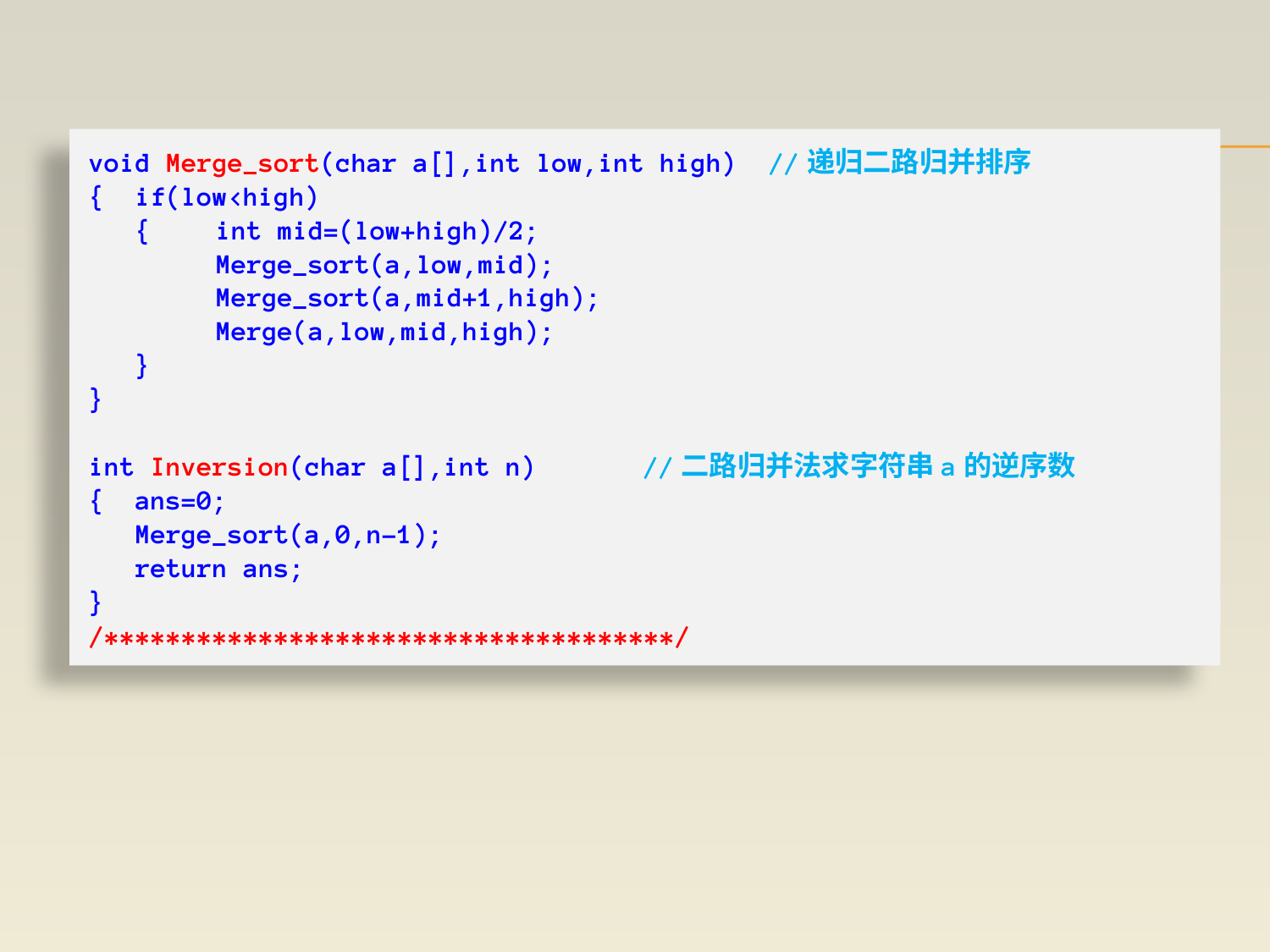

void Merge_sort(char a[],int low,int high)  //递归二路归并排序
{  if(low<high)
   {	int mid=(low+high)/2;
	Merge_sort(a,low,mid);
	Merge_sort(a,mid+1,high);
	Merge(a,low,mid,high);
   }
}
int Inversion(char a[],int n)	   //二路归并法求字符串a的逆序数
{  ans=0;
   Merge_sort(a,0,n-1);
   return ans;
}
/*************************************/